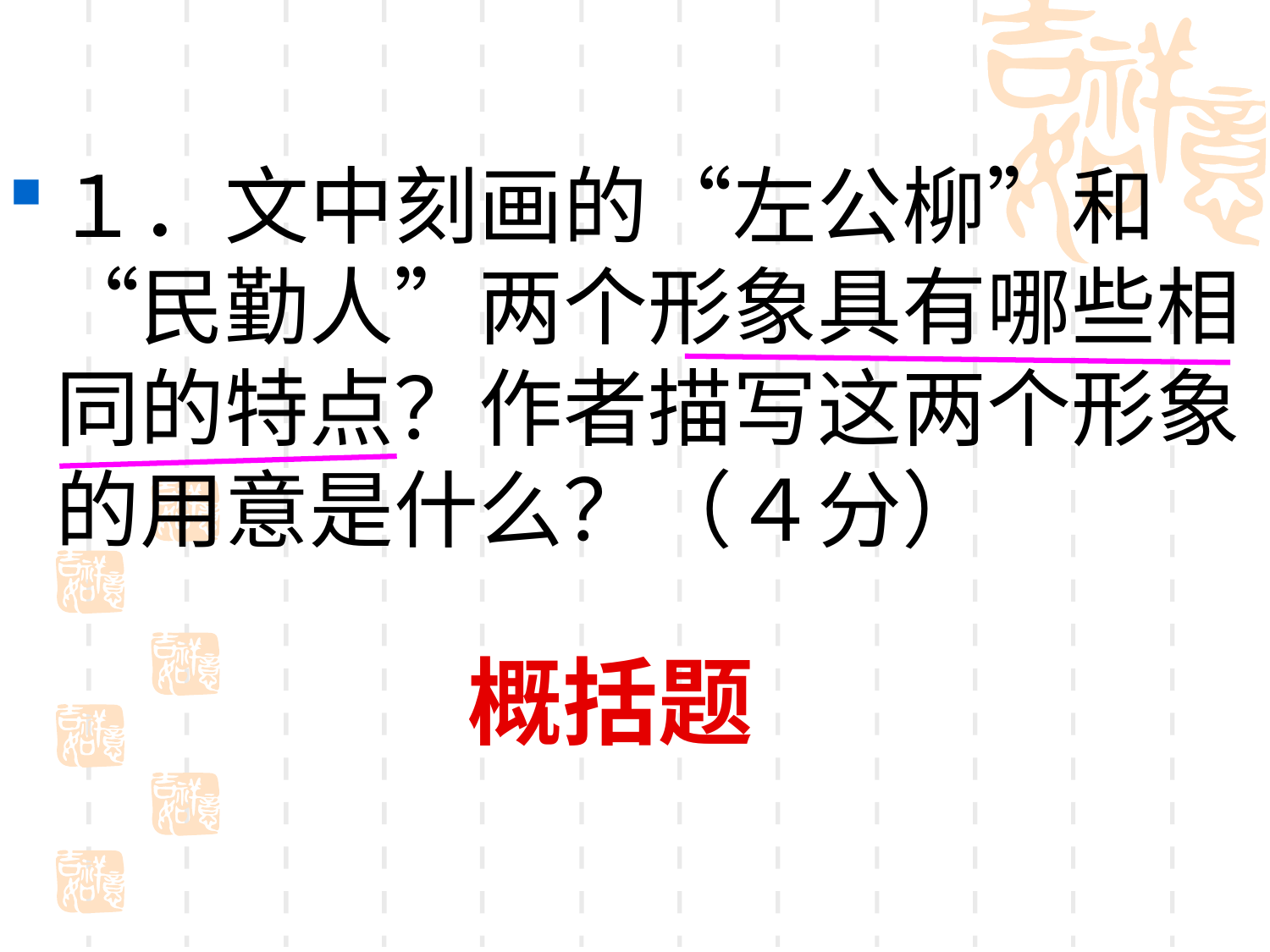

１．文中刻画的“左公柳”和“民勤人”两个形象具有哪些相同的特点？作者描写这两个形象的用意是什么？（４分）

概括题